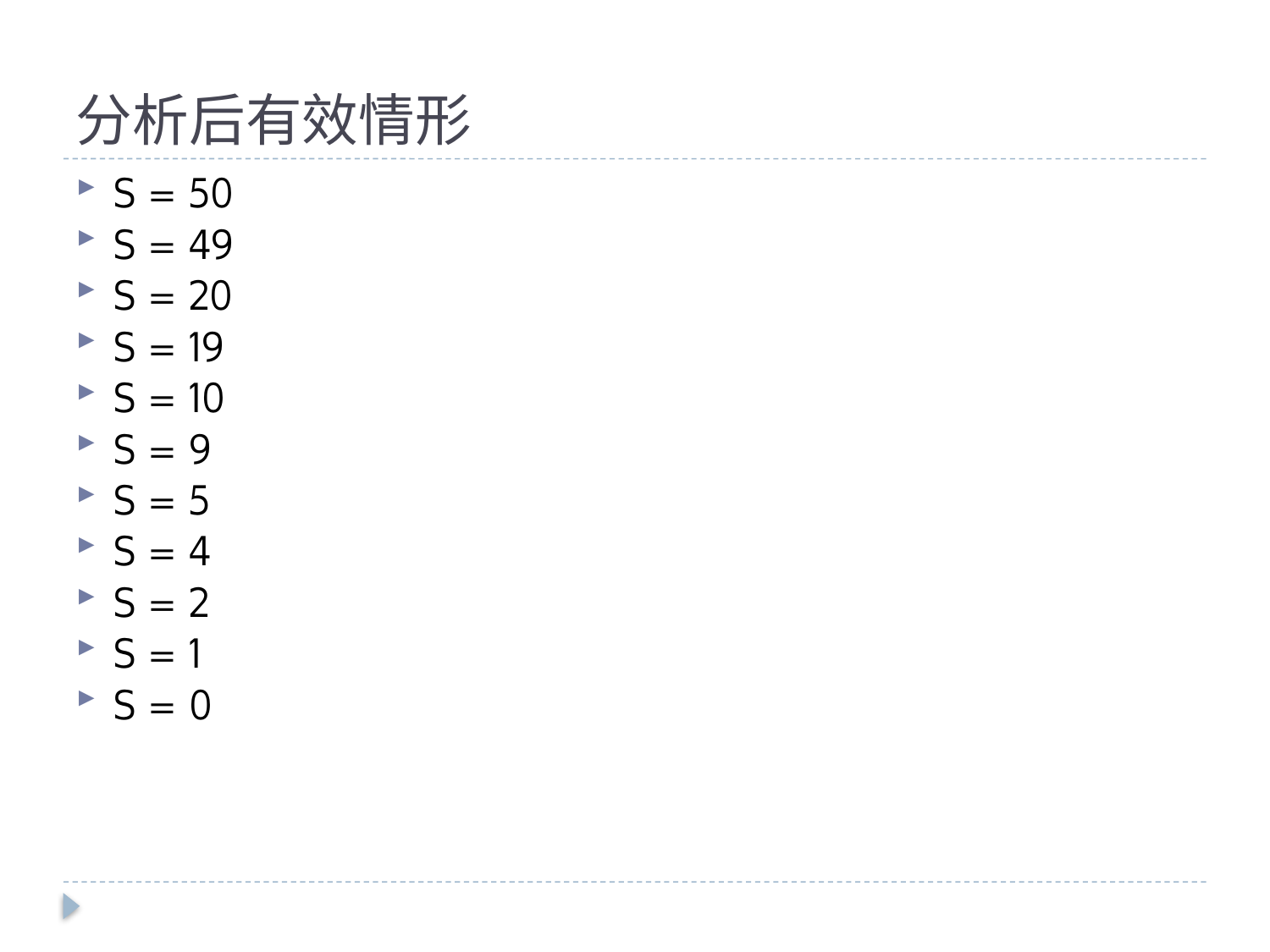

# 分析后有效情形
S = 50
S = 49
S = 20
S = 19
S = 10
S = 9
S = 5
S = 4
S = 2
S = 1
S = 0